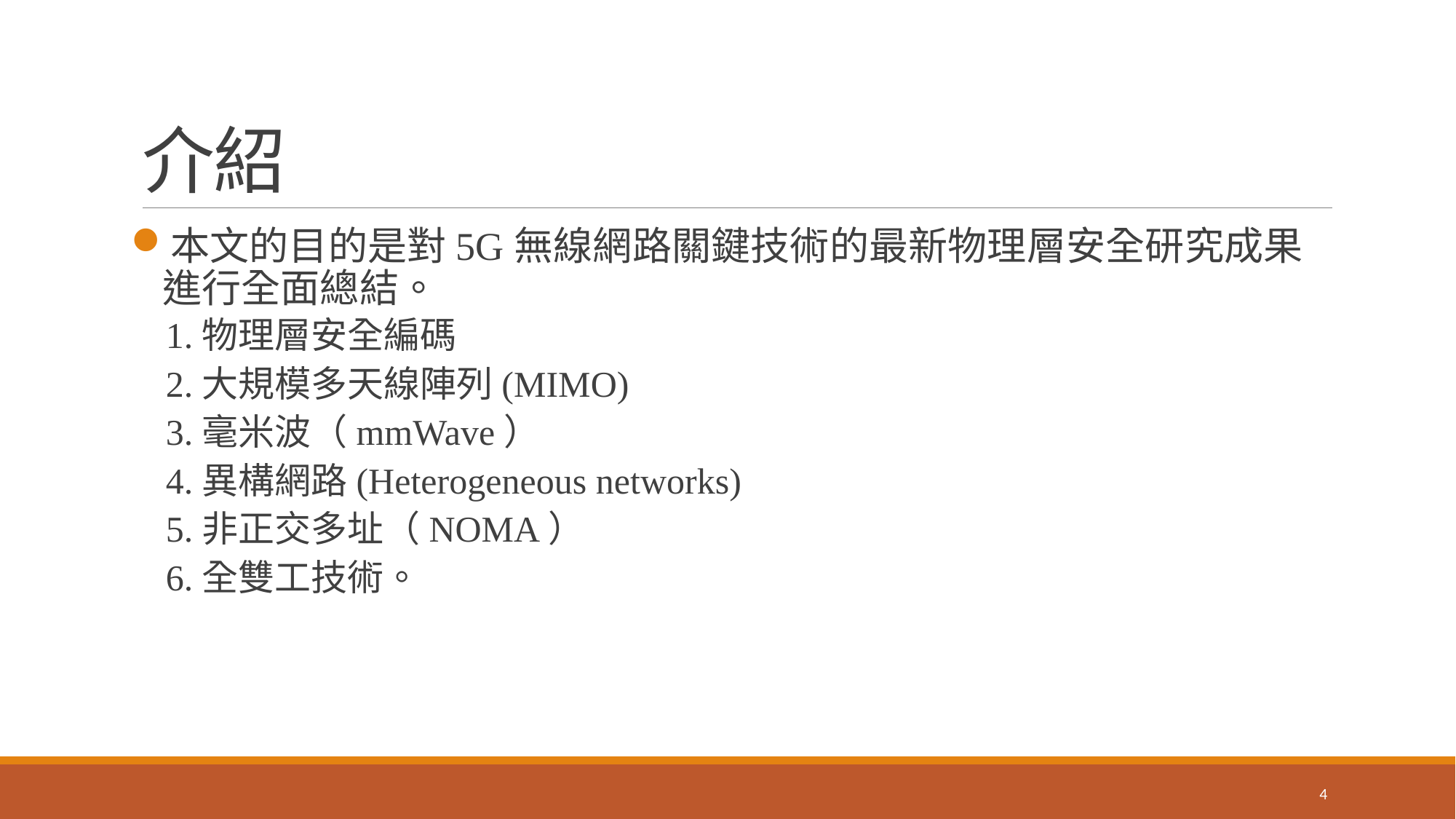

# 介紹
本文的目的是對5G無線網路關鍵技術的最新物理層安全研究成果進行全面總結。
1.物理層安全編碼
2.大規模多天線陣列(MIMO)
3.毫米波（mmWave）
4.異構網路(Heterogeneous networks)
5.非正交多址（NOMA）
6.全雙工技術。

4